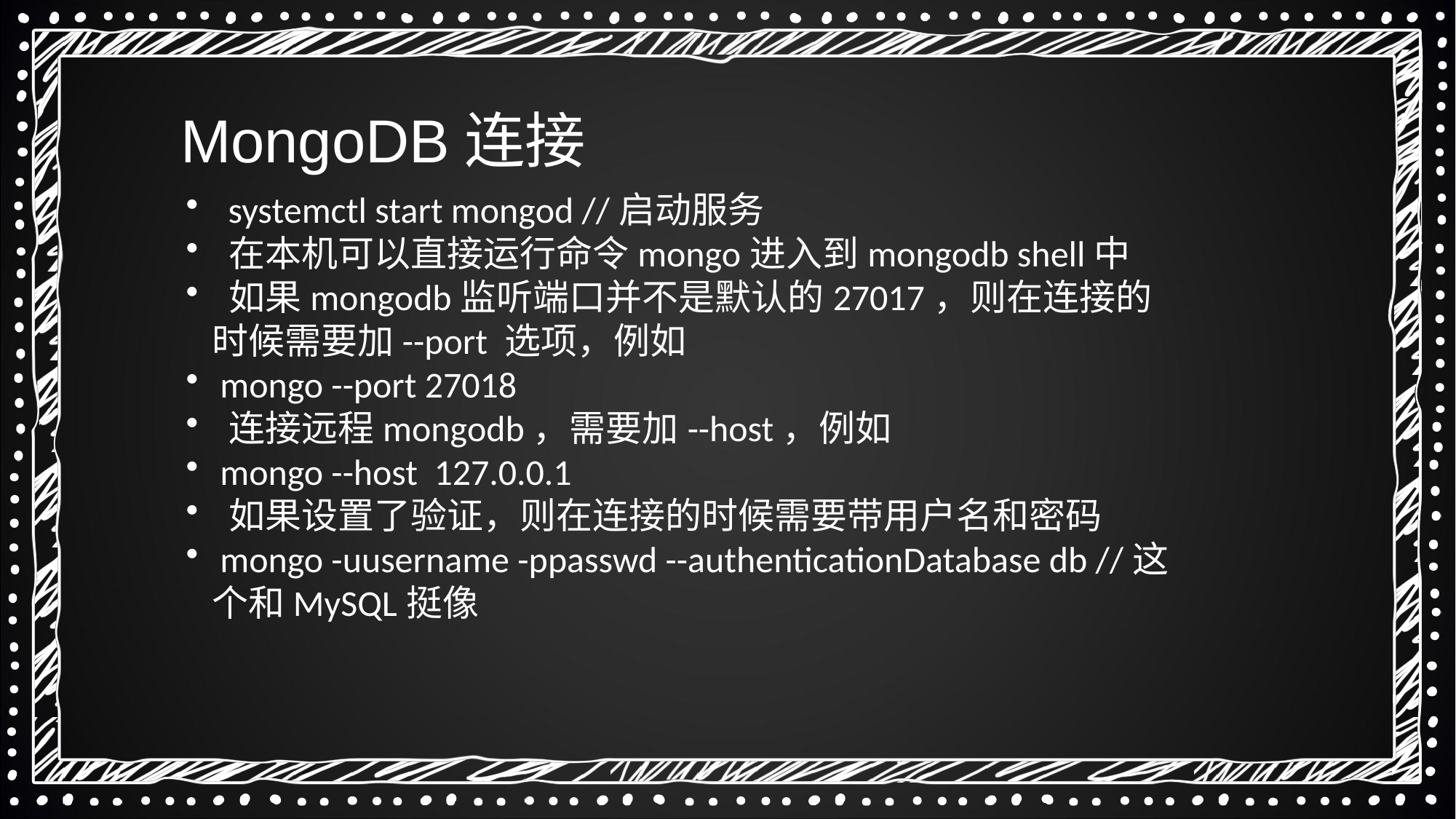

MongoDB连接
  systemctl start mongod //启动服务
 在本机可以直接运行命令mongo进入到mongodb shell中
 如果mongodb监听端口并不是默认的27017，则在连接的时候需要加--port 选项，例如
 mongo --port 27018
 连接远程mongodb，需要加--host，例如
 mongo --host  127.0.0.1
 如果设置了验证，则在连接的时候需要带用户名和密码
 mongo -uusername -ppasswd --authenticationDatabase db //这个和MySQL挺像